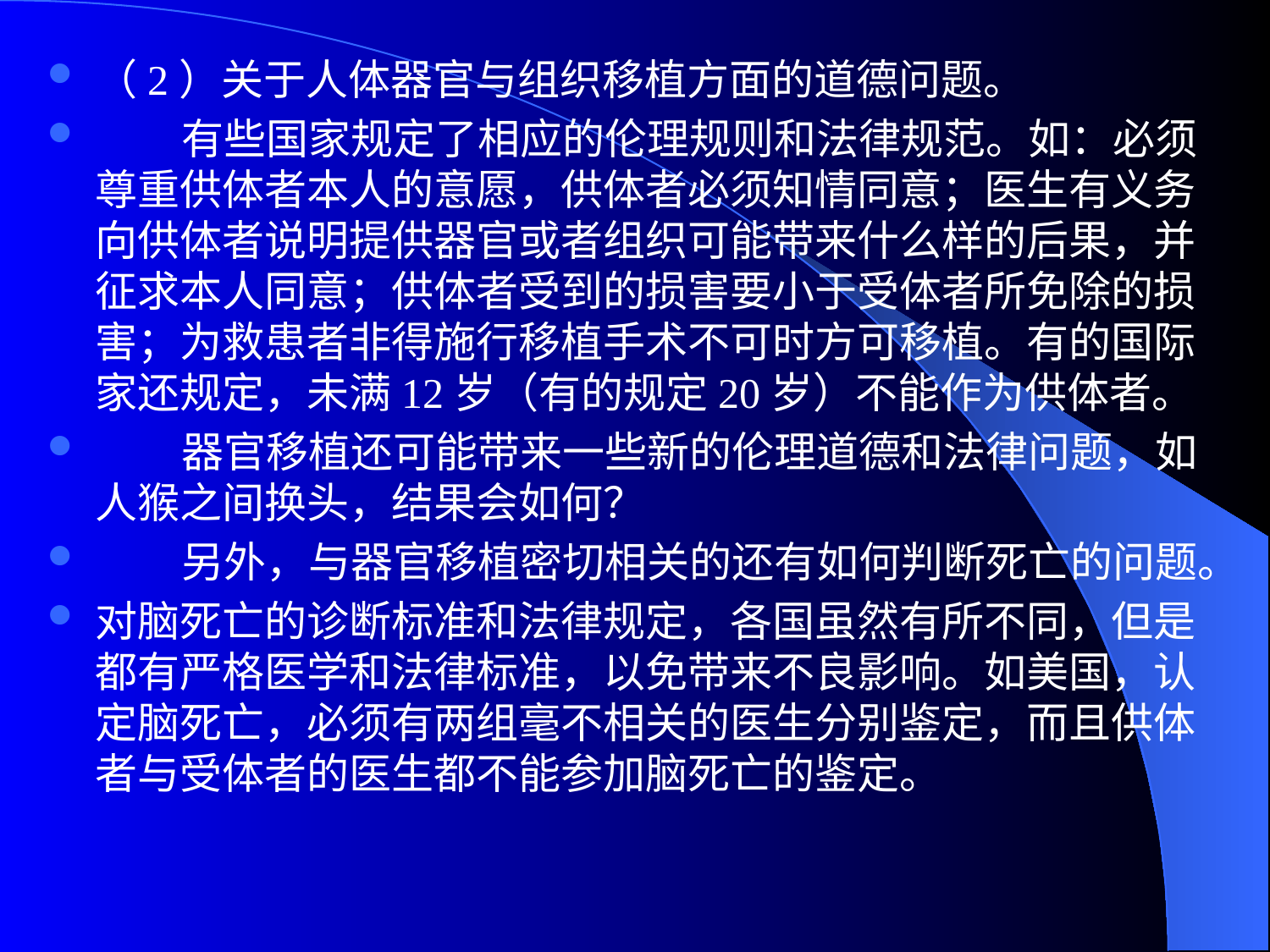

（2）关于人体器官与组织移植方面的道德问题。
        有些国家规定了相应的伦理规则和法律规范。如：必须尊重供体者本人的意愿，供体者必须知情同意；医生有义务向供体者说明提供器官或者组织可能带来什么样的后果，并征求本人同意；供体者受到的损害要小于受体者所免除的损害；为救患者非得施行移植手术不可时方可移植。有的国际家还规定，未满12岁（有的规定20岁）不能作为供体者。
        器官移植还可能带来一些新的伦理道德和法律问题，如人猴之间换头，结果会如何？
        另外，与器官移植密切相关的还有如何判断死亡的问题。
对脑死亡的诊断标准和法律规定，各国虽然有所不同，但是都有严格医学和法律标准，以免带来不良影响。如美国，认定脑死亡，必须有两组毫不相关的医生分别鉴定，而且供体者与受体者的医生都不能参加脑死亡的鉴定。